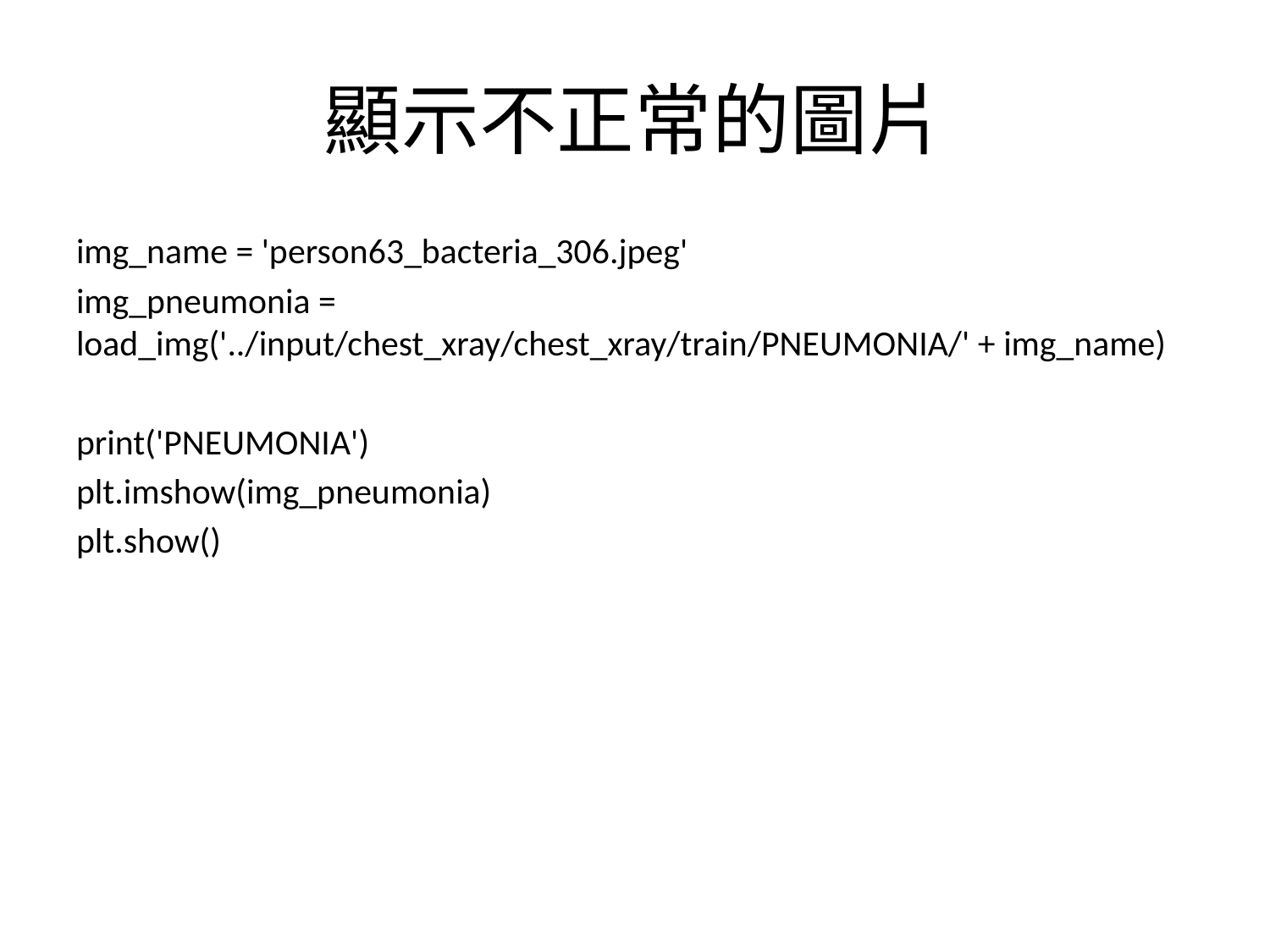

# 顯示不正常的圖片
img_name = 'person63_bacteria_306.jpeg'
img_pneumonia = load_img('../input/chest_xray/chest_xray/train/PNEUMONIA/' + img_name)

print('PNEUMONIA')
plt.imshow(img_pneumonia)
plt.show()